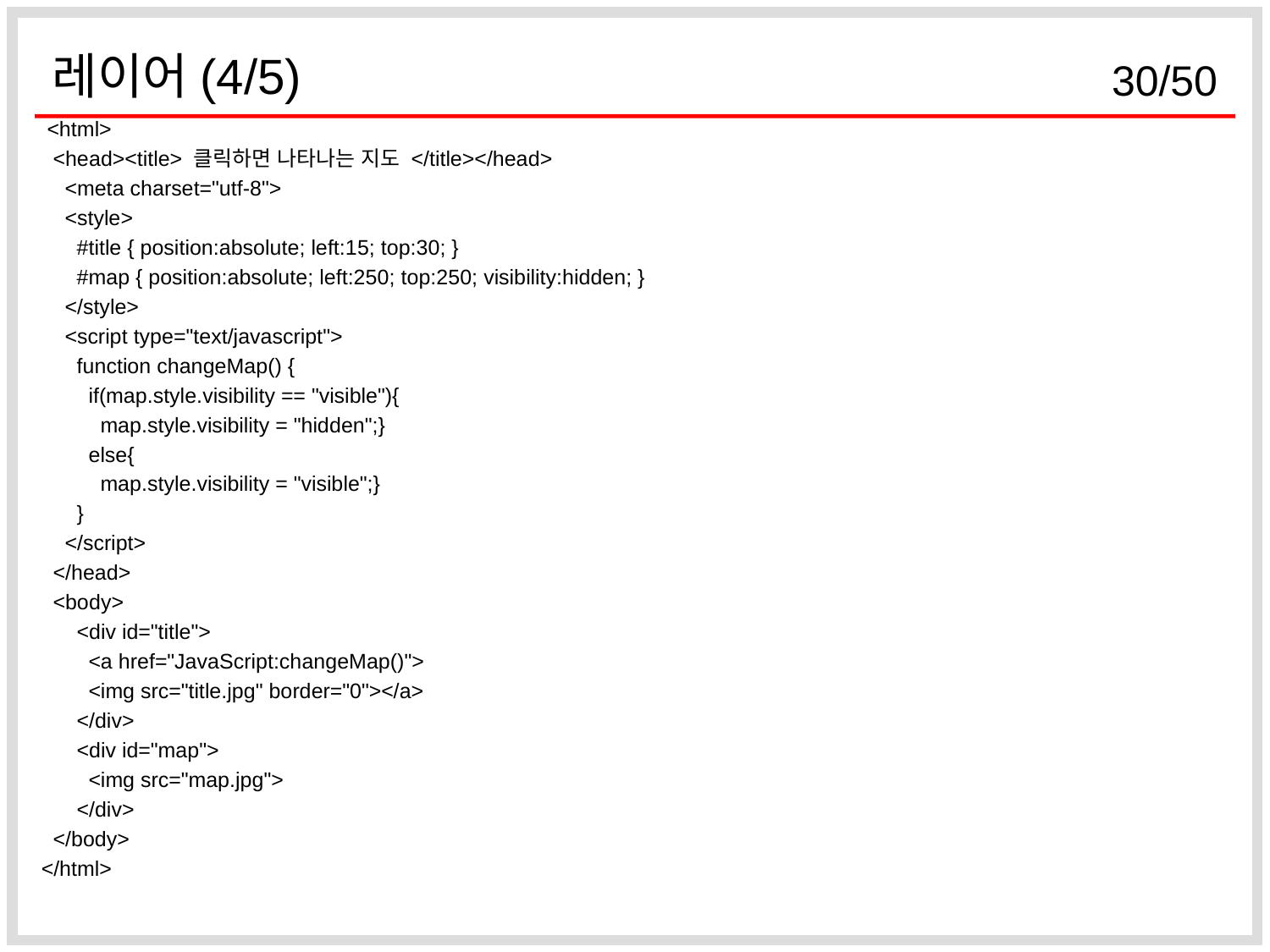

# 레이어(4/5)
 <html>
  <head><title> 클릭하면 나타나는 지도 </title></head>
    <meta charset="utf-8">
    <style>
      #title { position:absolute; left:15; top:30; }
      #map { position:absolute; left:250; top:250; visibility:hidden; }
    </style>
    <script type="text/javascript">
      function changeMap() {
        if(map.style.visibility == "visible"){
          map.style.visibility = "hidden";}
        else{
          map.style.visibility = "visible";}
      }
    </script>
  </head>
  <body>
      <div id="title">
        <a href="JavaScript:changeMap()">
        <img src="title.jpg" border="0"></a>
      </div>
      <div id="map">
        <img src="map.jpg">
      </div>
  </body>
</html>